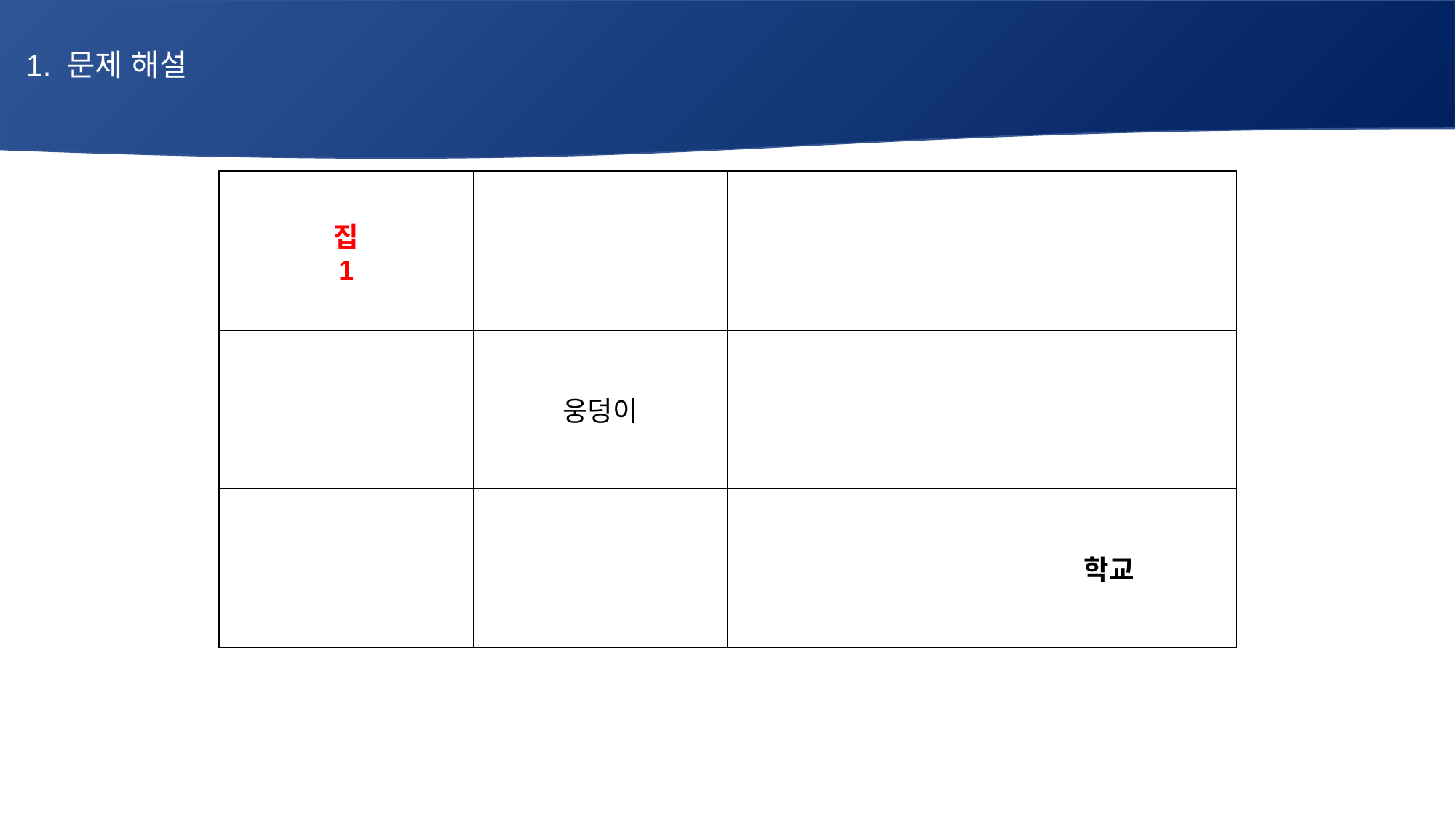

1. 문제 해설
# 매주 1 과제 LV2
| 집 1 |  |  |  |
| --- | --- | --- | --- |
|  | 웅덩이 |  |  |
|  |  |  | 학교 |